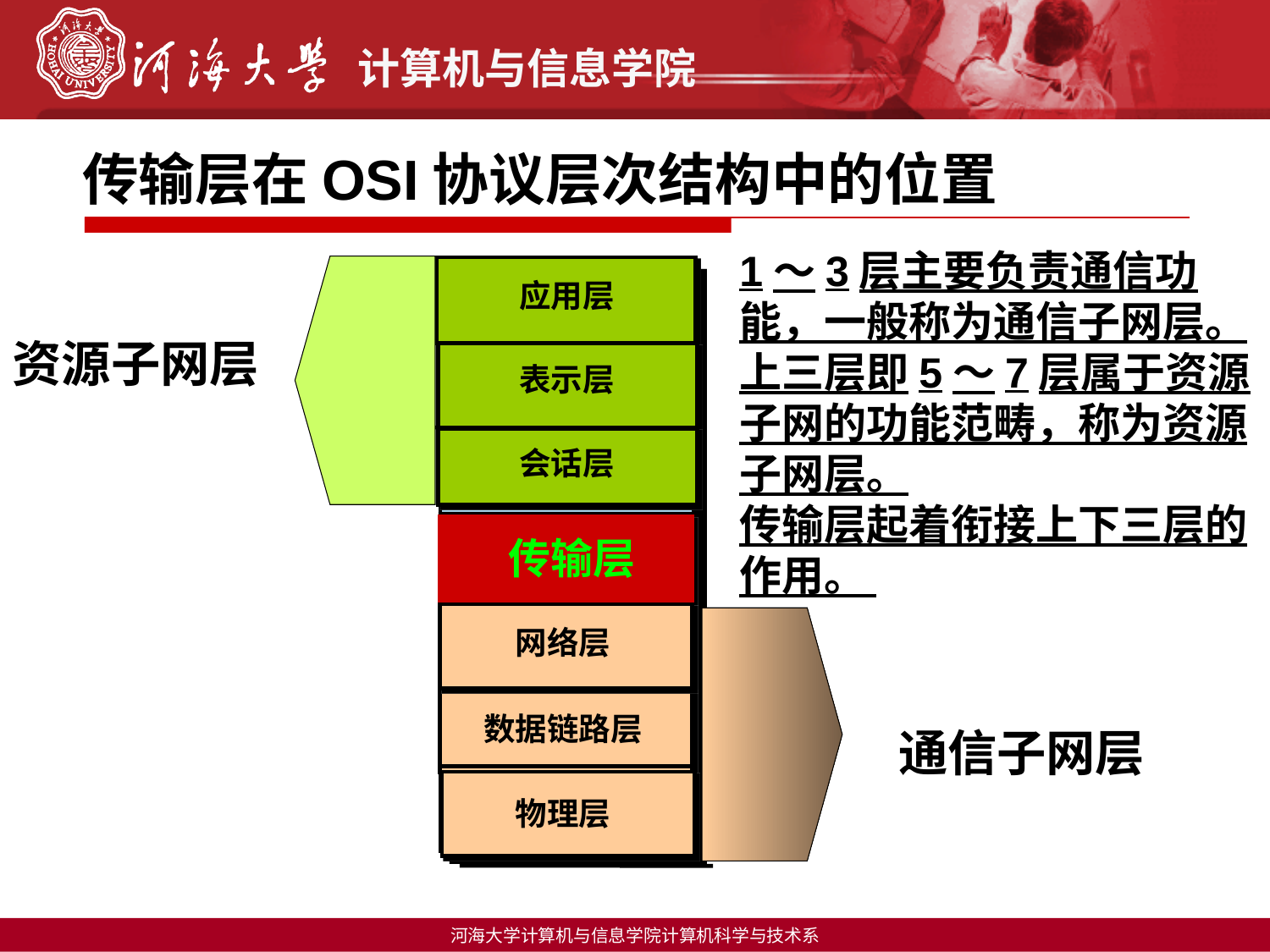

# 传输层在OSI协议层次结构中的位置
1～3层主要负责通信功能，一般称为通信子网层。上三层即5～7层属于资源子网的功能范畴，称为资源子网层。
传输层起着衔接上下三层的作用。

应用层
资源子网层

表示层

会话层

传输层

网络层

数据链路层
通信子网层

物理层